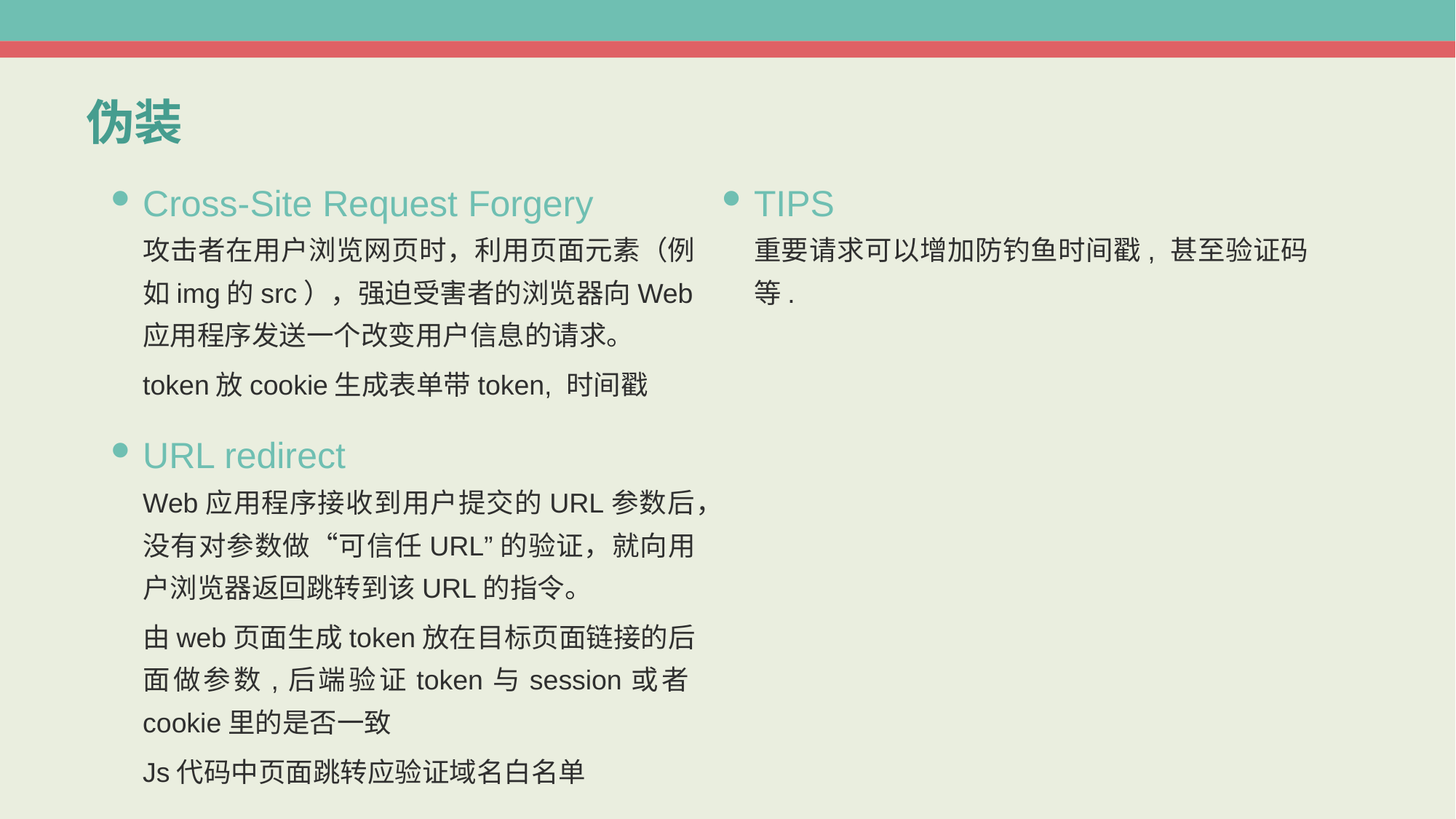

# 伪装
Cross-Site Request Forgery
攻击者在用户浏览网页时，利用页面元素（例如img的src），强迫受害者的浏览器向Web应用程序发送一个改变用户信息的请求。
token放cookie生成表单带token, 时间戳
URL redirect
Web应用程序接收到用户提交的URL参数后，没有对参数做“可信任URL”的验证，就向用户浏览器返回跳转到该URL的指令。
由web页面生成token放在目标页面链接的后面做参数,后端验证token与session或者cookie里的是否一致
Js代码中页面跳转应验证域名白名单
TIPS
重要请求可以增加防钓鱼时间戳, 甚至验证码等.